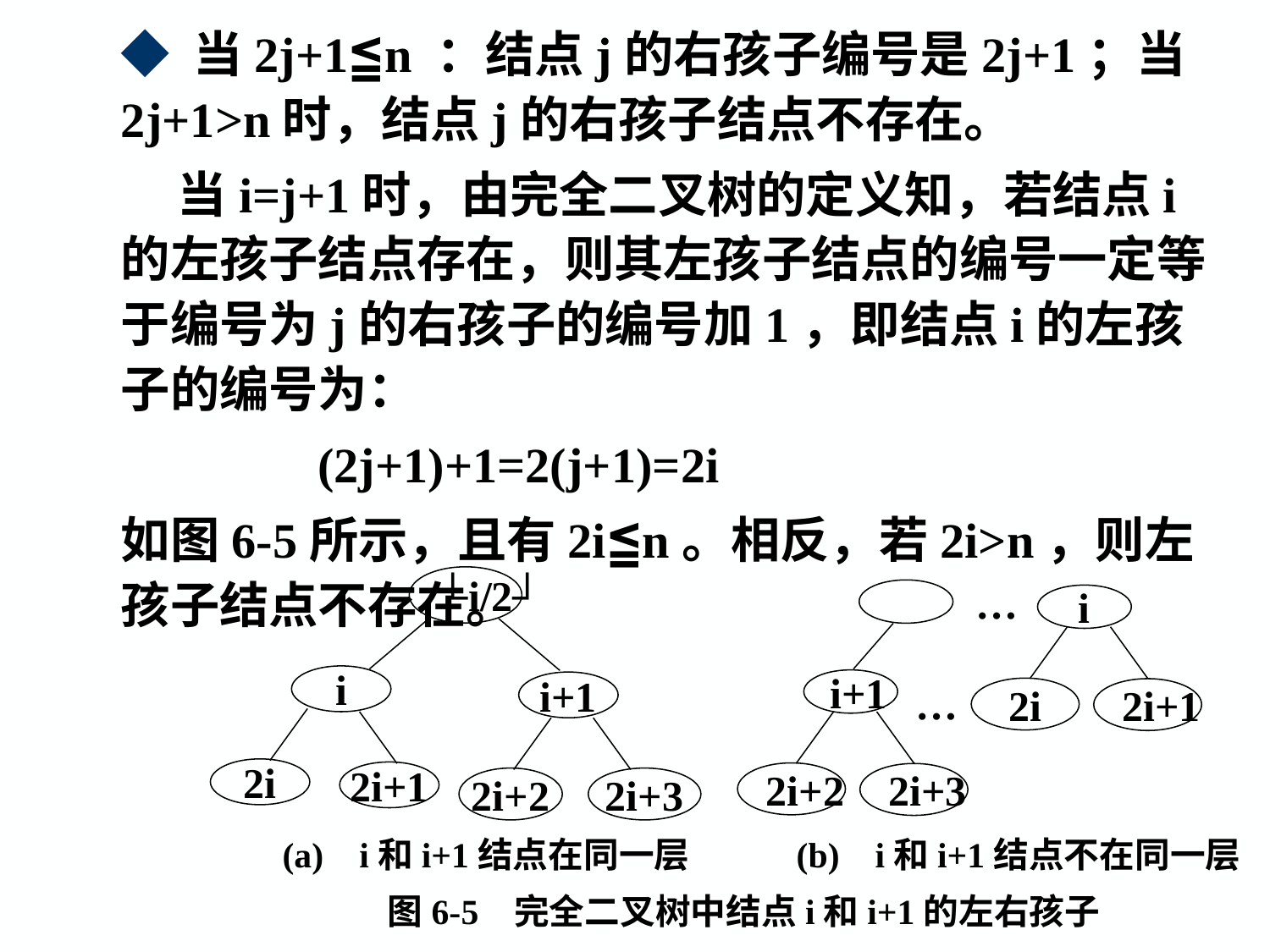

◆ 当2j+1≦n ：结点j的右孩子编号是2j+1；当2j+1>n时，结点j的右孩子结点不存在。
    当i=j+1时，由完全二叉树的定义知，若结点i的左孩子结点存在，则其左孩子结点的编号一定等于编号为j的右孩子的编号加1，即结点i的左孩子的编号为：
                (2j+1)+1=2(j+1)=2i
如图6-5所示，且有2i≦n。相反，若2i>n，则左孩子结点不存在。
└i/2┘

i
i+1

2i
2i+1
2i+2
2i+3
(a)    i和i+1结点在同一层

…
i

i+1
2i
2i+1
…

2i+2
2i+3
(b)    i和i+1结点不在同一层
图6-5   完全二叉树中结点i和i+1的左右孩子